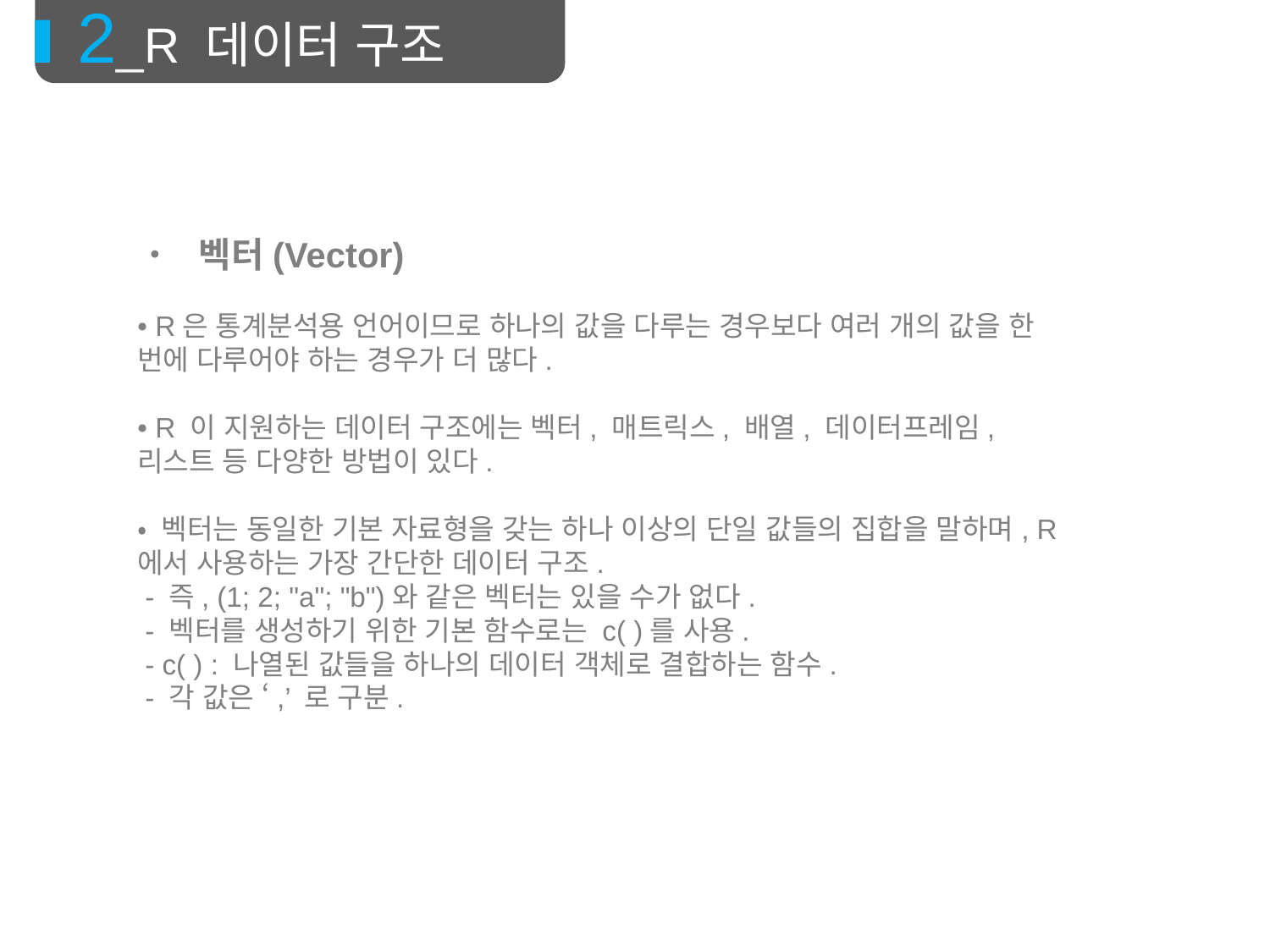

2_R 데이터 구조

•  벡터(Vector)

• R은 통계분석용 언어이므로 하나의 값을 다루는 경우보다 여러 개의 값을 한 번에 다루어야 하는 경우가 더 많다.

• R 이 지원하는 데이터 구조에는 벡터, 매트릭스, 배열, 데이터프레임, 리스트 등 다양한 방법이 있다.

• 벡터는 동일한 기본 자료형을 갖는 하나 이상의 단일 값들의 집합을 말하며, R에서 사용하는 가장 간단한 데이터 구조.
 - 즉, (1; 2; "a"; "b")와 같은 벡터는 있을 수가 없다.
 - 벡터를 생성하기 위한 기본 함수로는 c( )를 사용.
 - c( ) : 나열된 값들을 하나의 데이터 객체로 결합하는 함수.
 - 각 값은 ‘,’ 로 구분.